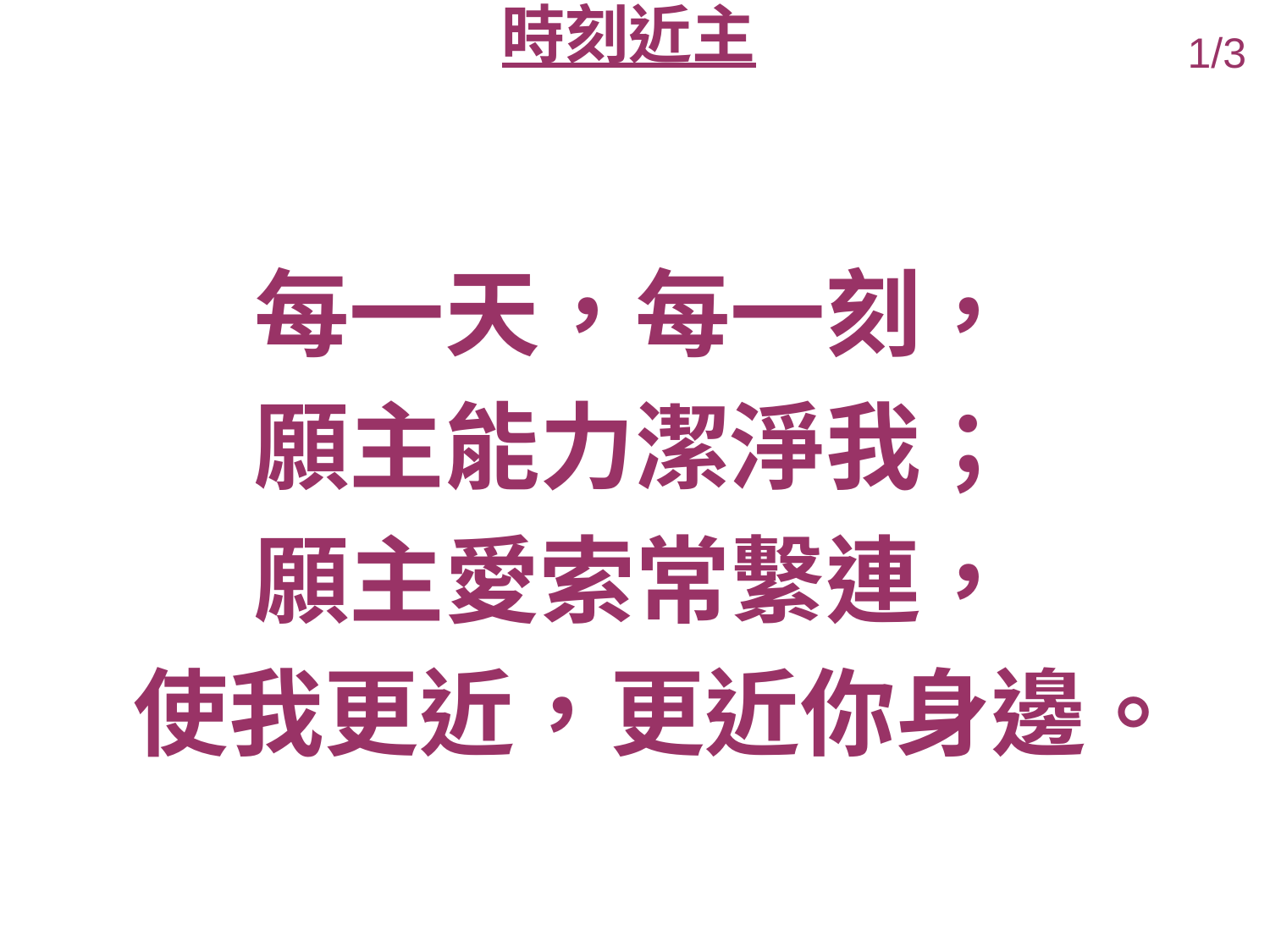

# 時刻近主
1/3
每一天，每一刻，
願主能力潔淨我；
願主愛索常繫連，
 使我更近，更近你身邊。